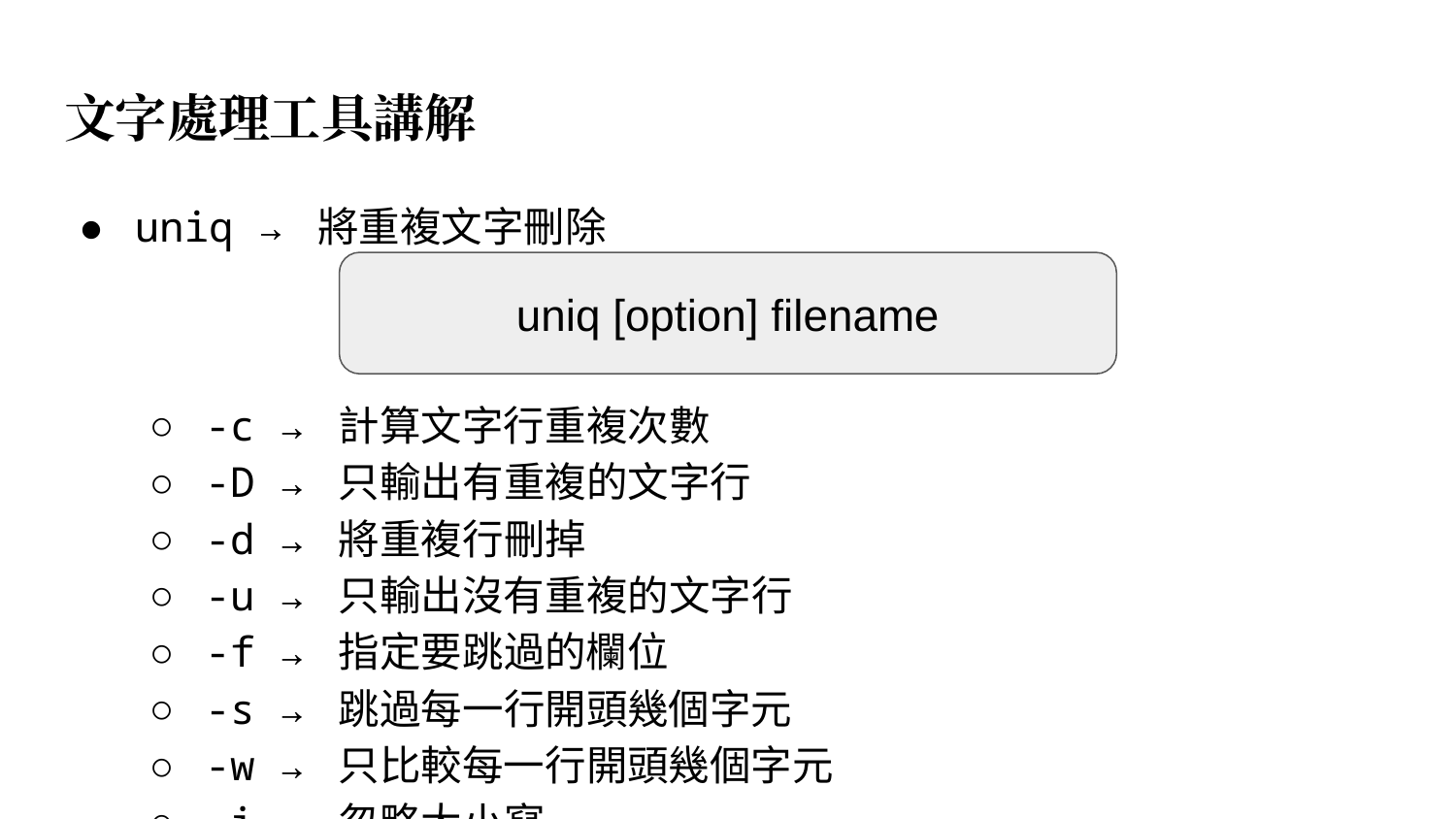

# 文字處理工具講解

uniq → 將重複文字刪除

-c → 計算文字行重複次數
-D → 只輸出有重複的文字行
-d → 將重複行刪掉
-u → 只輸出沒有重複的文字行
-f → 指定要跳過的欄位
-s → 跳過每一行開頭幾個字元
-w → 只比較每一行開頭幾個字元
-i → 忽略大小寫
uniq [option] filename